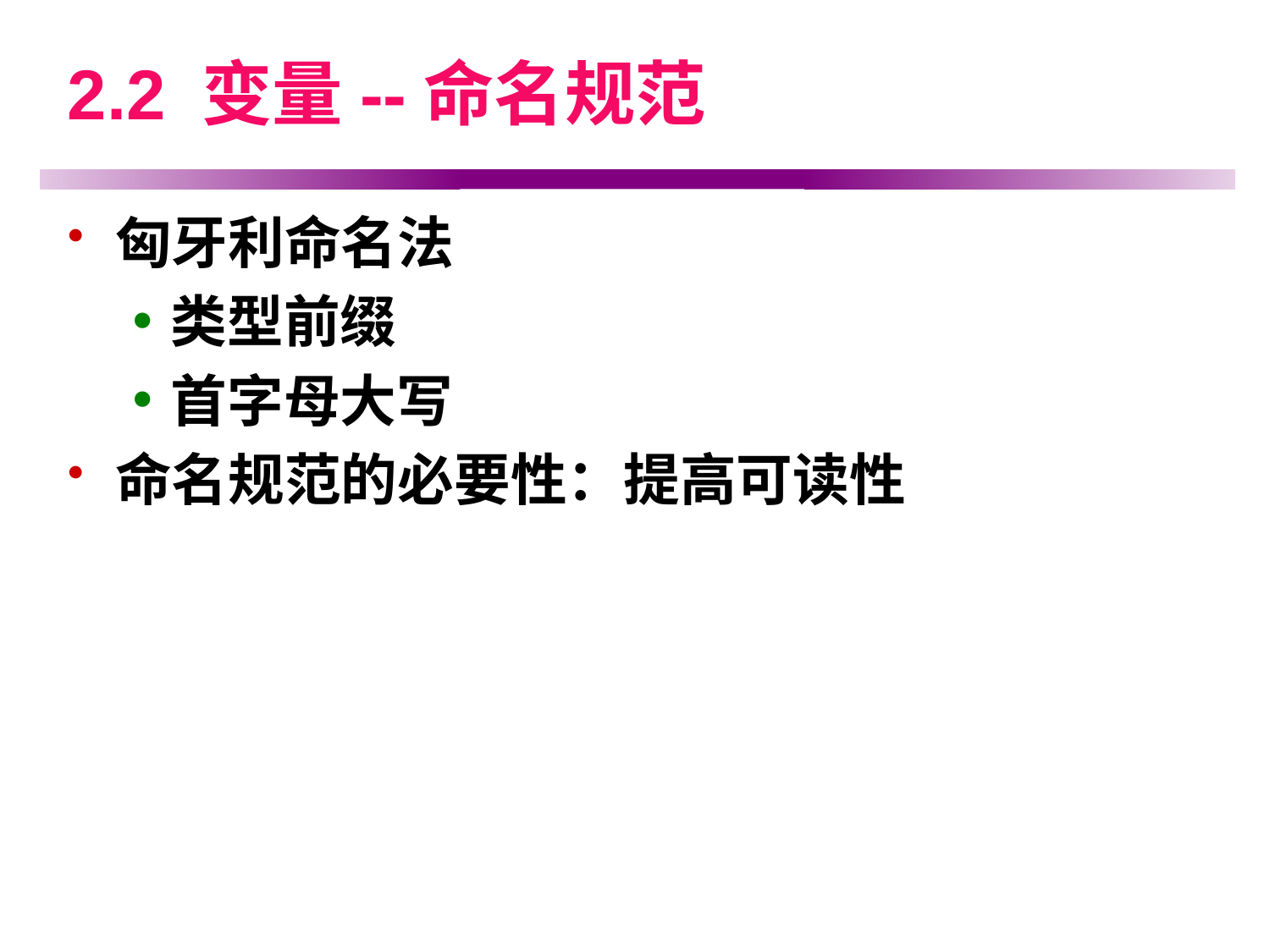

# 2.2 变量--命名规范
匈牙利命名法
类型前缀
首字母大写
命名规范的必要性：提高可读性